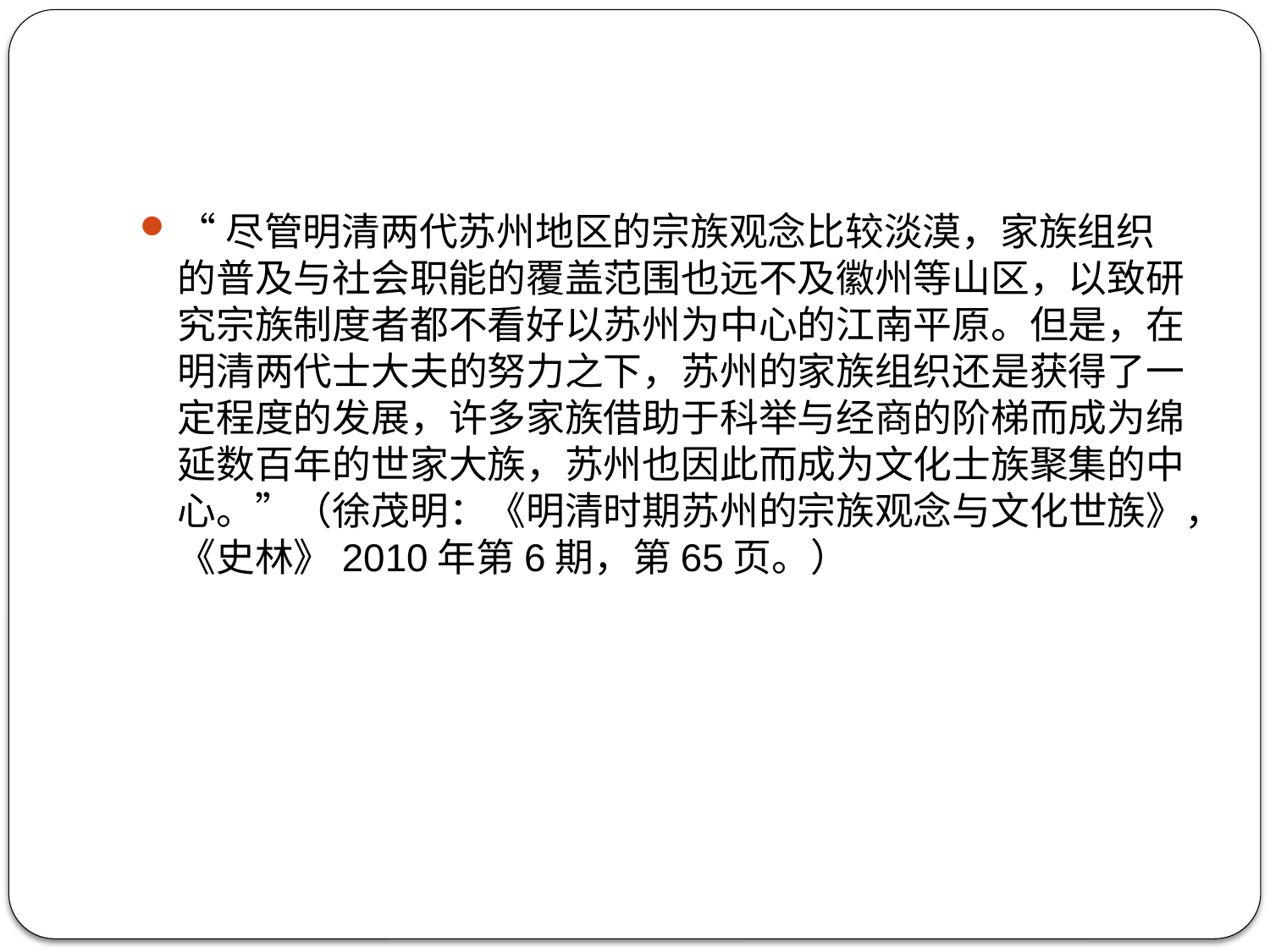

#
“尽管明清两代苏州地区的宗族观念比较淡漠，家族组织的普及与社会职能的覆盖范围也远不及徽州等山区，以致研究宗族制度者都不看好以苏州为中心的江南平原。但是，在明清两代士大夫的努力之下，苏州的家族组织还是获得了一定程度的发展，许多家族借助于科举与经商的阶梯而成为绵延数百年的世家大族，苏州也因此而成为文化士族聚集的中心。”（徐茂明：《明清时期苏州的宗族观念与文化世族》，《史林》2010年第6期，第65页。）